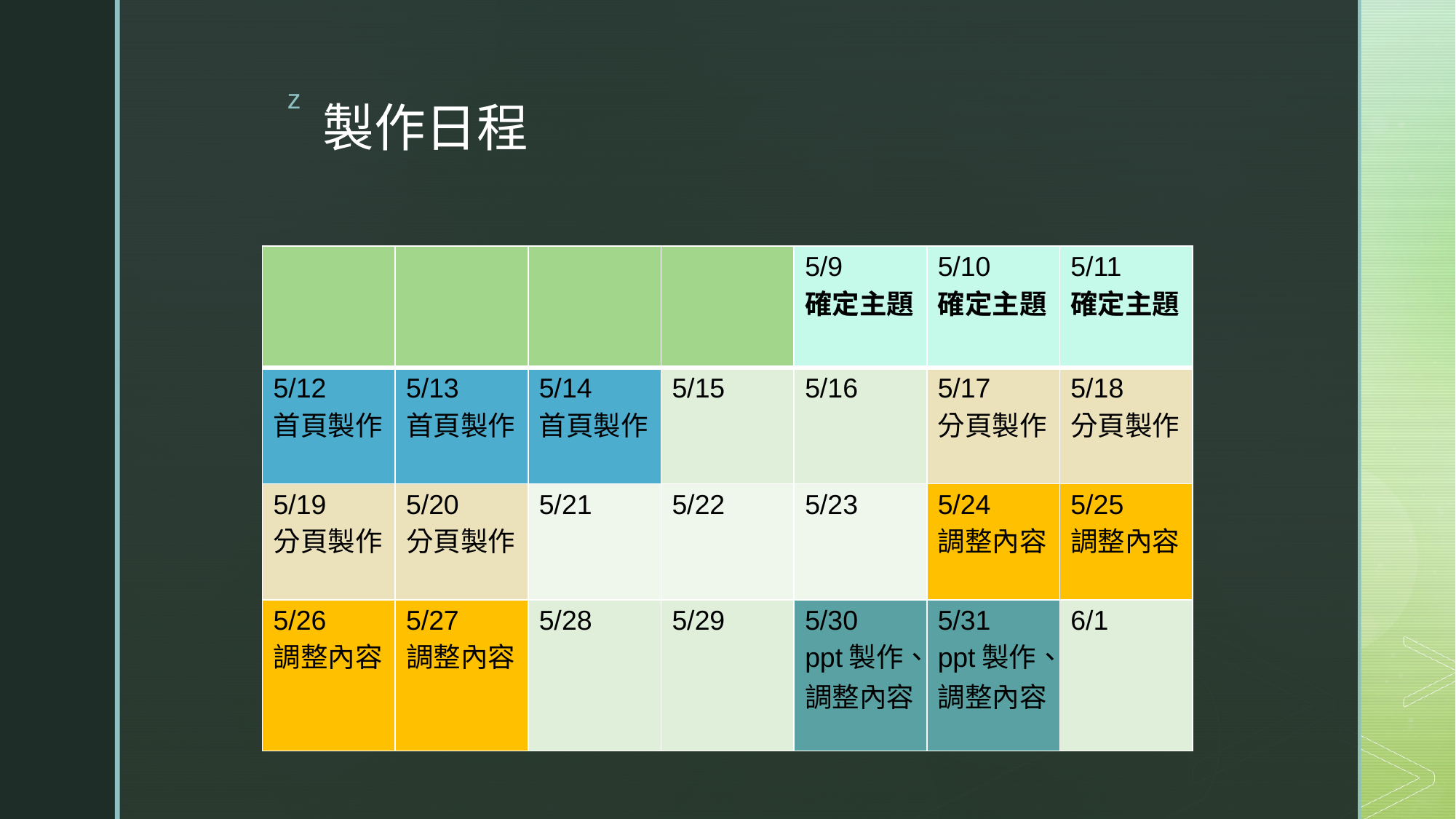

# 製作日程
|  |  |  |  | 5/9 確定主題 | 5/10 確定主題 | 5/11 確定主題 |
| --- | --- | --- | --- | --- | --- | --- |
| 5/12 首頁製作 | 5/13 首頁製作 | 5/14 首頁製作 | 5/15 | 5/16 | 5/17 分頁製作 | 5/18 分頁製作 |
| 5/19 分頁製作 | 5/20 分頁製作 | 5/21 | 5/22 | 5/23 | 5/24 調整內容 | 5/25 調整內容 |
| 5/26 調整內容 | 5/27 調整內容 | 5/28 | 5/29 | 5/30 ppt製作、調整內容 | 5/31 ppt製作、調整內容 | 6/1 |